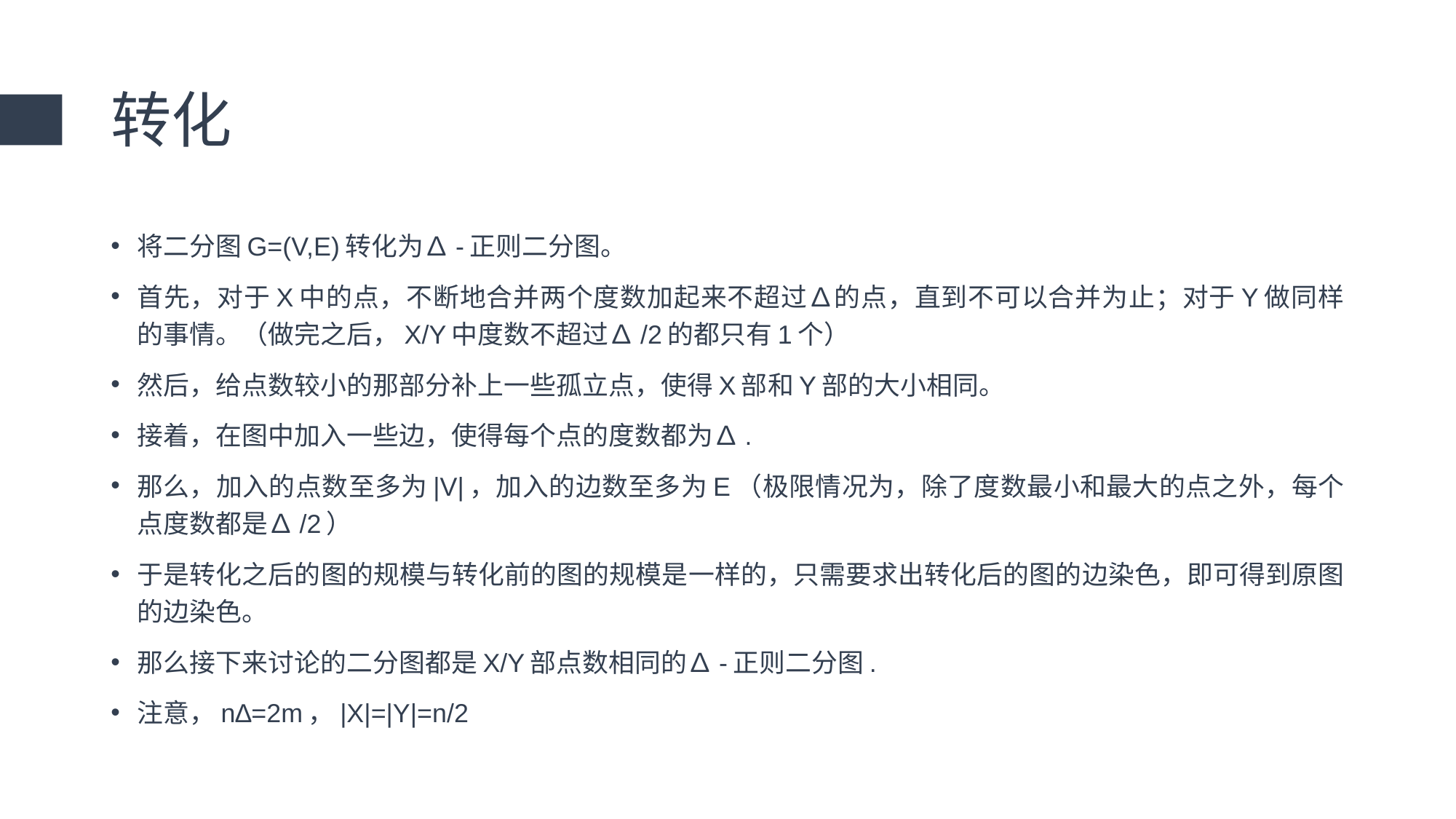

# 转化
将二分图G=(V,E)转化为∆-正则二分图。
首先，对于X中的点，不断地合并两个度数加起来不超过∆的点，直到不可以合并为止；对于Y做同样的事情。（做完之后，X/Y中度数不超过∆/2的都只有1个）
然后，给点数较小的那部分补上一些孤立点，使得X部和Y部的大小相同。
接着，在图中加入一些边，使得每个点的度数都为∆.
那么，加入的点数至多为|V|，加入的边数至多为E（极限情况为，除了度数最小和最大的点之外，每个点度数都是∆/2）
于是转化之后的图的规模与转化前的图的规模是一样的，只需要求出转化后的图的边染色，即可得到原图的边染色。
那么接下来讨论的二分图都是X/Y部点数相同的∆-正则二分图.
注意，n∆=2m，|X|=|Y|=n/2